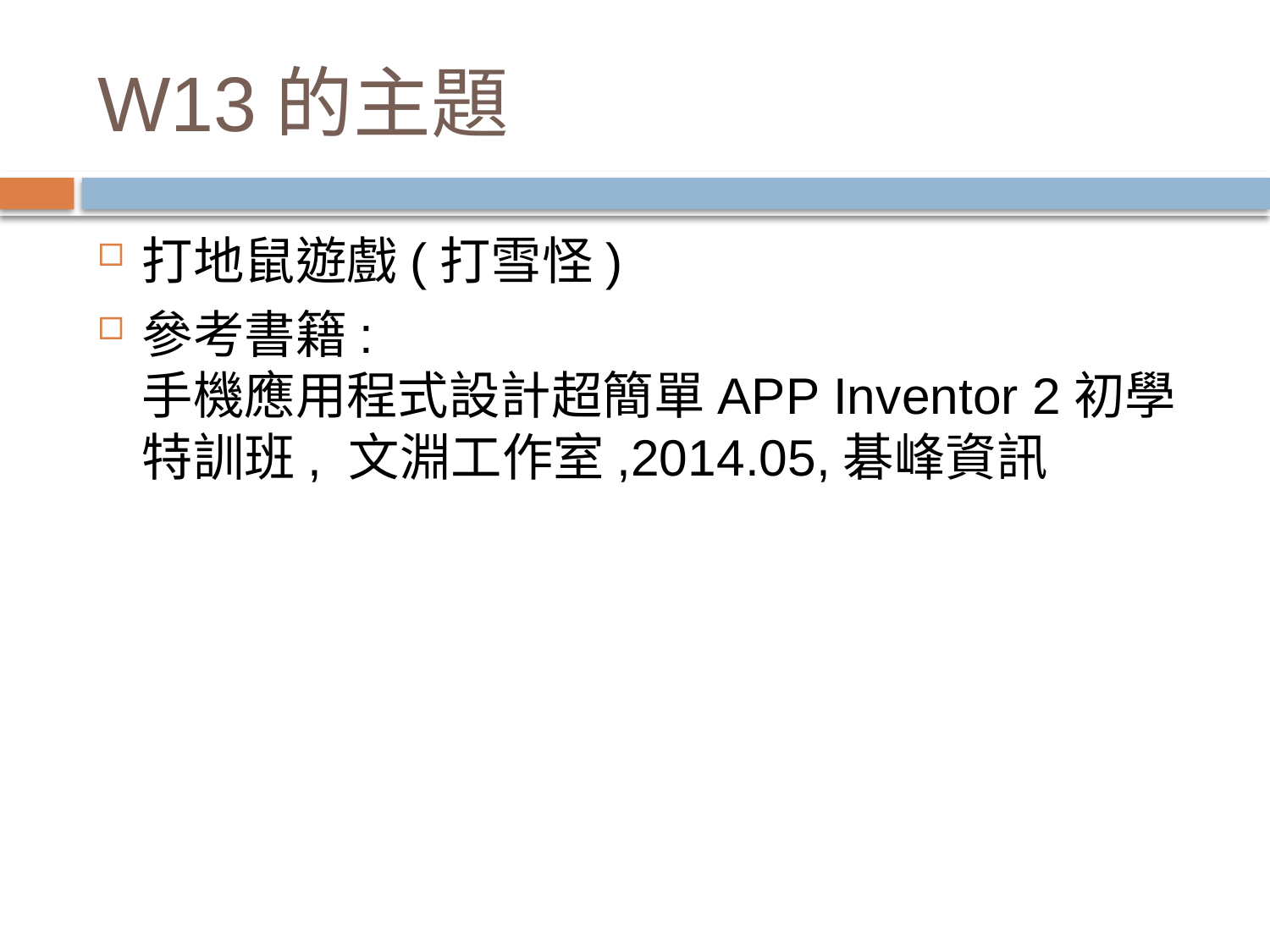

# W13的主題
打地鼠遊戲(打雪怪)
參考書籍:
手機應用程式設計超簡單APP Inventor 2初學特訓班, 文淵工作室,2014.05,碁峰資訊